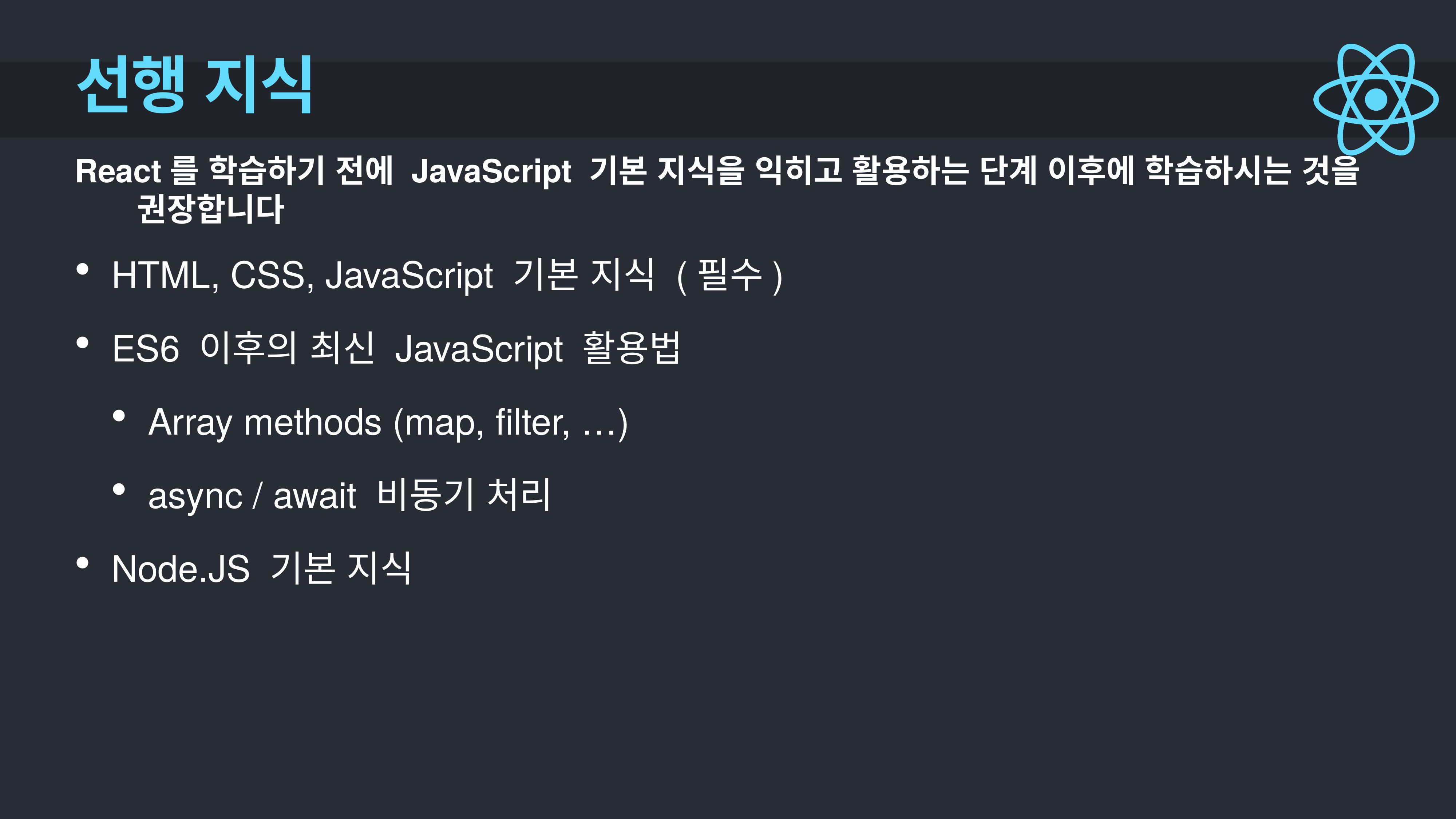

# 선행 지식
React를 학습하기 전에 JavaScript 기본 지식을 익히고 활용하는 단계 이후에 학습하시는 것을          권장합니다
HTML, CSS, JavaScript 기본 지식 (필수)
ES6 이후의 최신 JavaScript 활용법
Array methods (map, filter, …)
async / await 비동기 처리
Node.JS 기본 지식